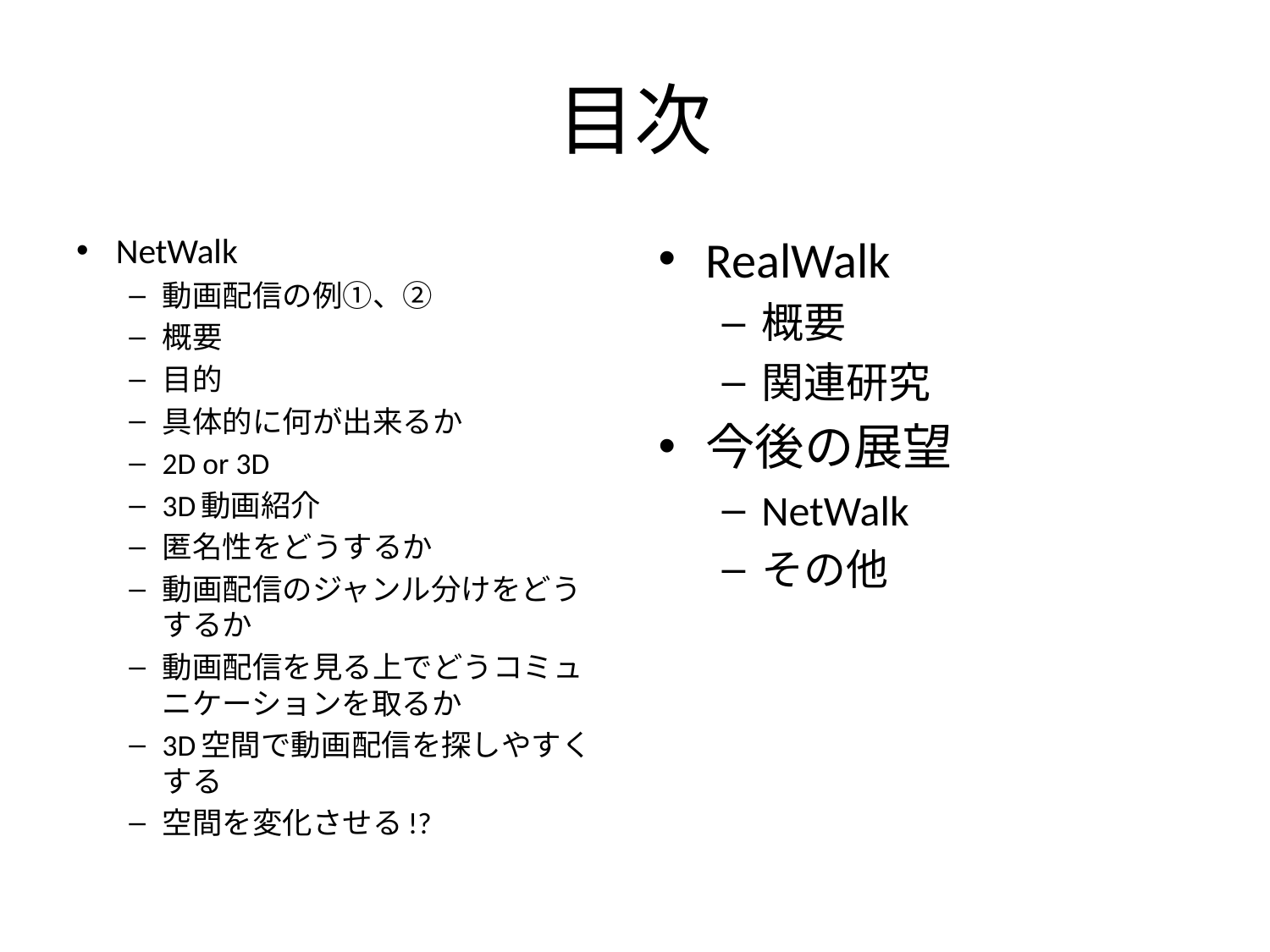

# 目次
NetWalk
動画配信の例①、②
概要
目的
具体的に何が出来るか
2D or 3D
3D動画紹介
匿名性をどうするか
動画配信のジャンル分けをどうするか
動画配信を見る上でどうコミュニケーションを取るか
3D空間で動画配信を探しやすくする
空間を変化させる!?

RealWalk
概要
関連研究
今後の展望
NetWalk
その他